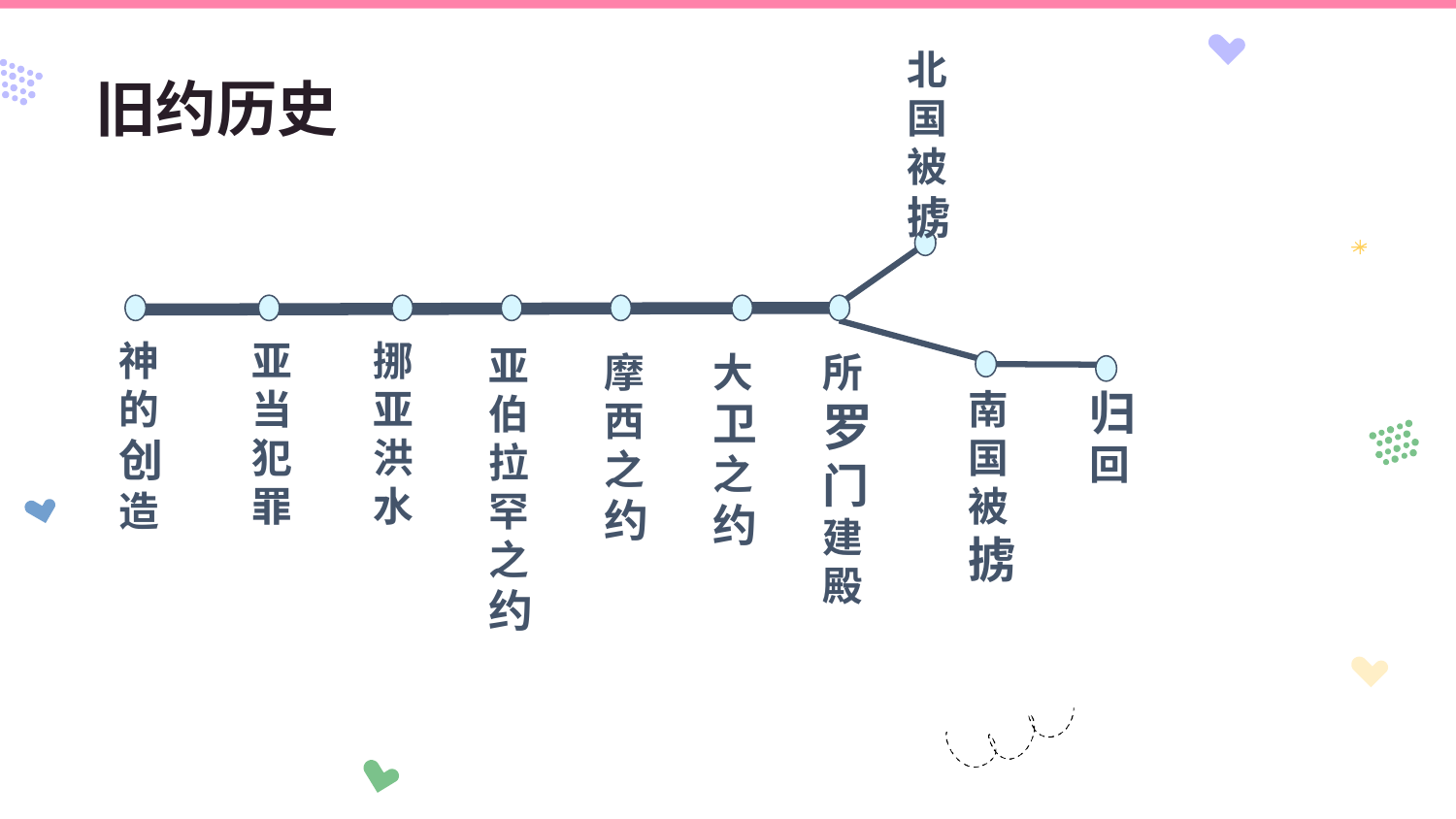

北国被掳
# 旧约历史

神的创造
亚当犯罪
挪亚洪水
亚伯拉罕之约
摩西之约
大卫之约
所罗门建殿

南国被掳
归回